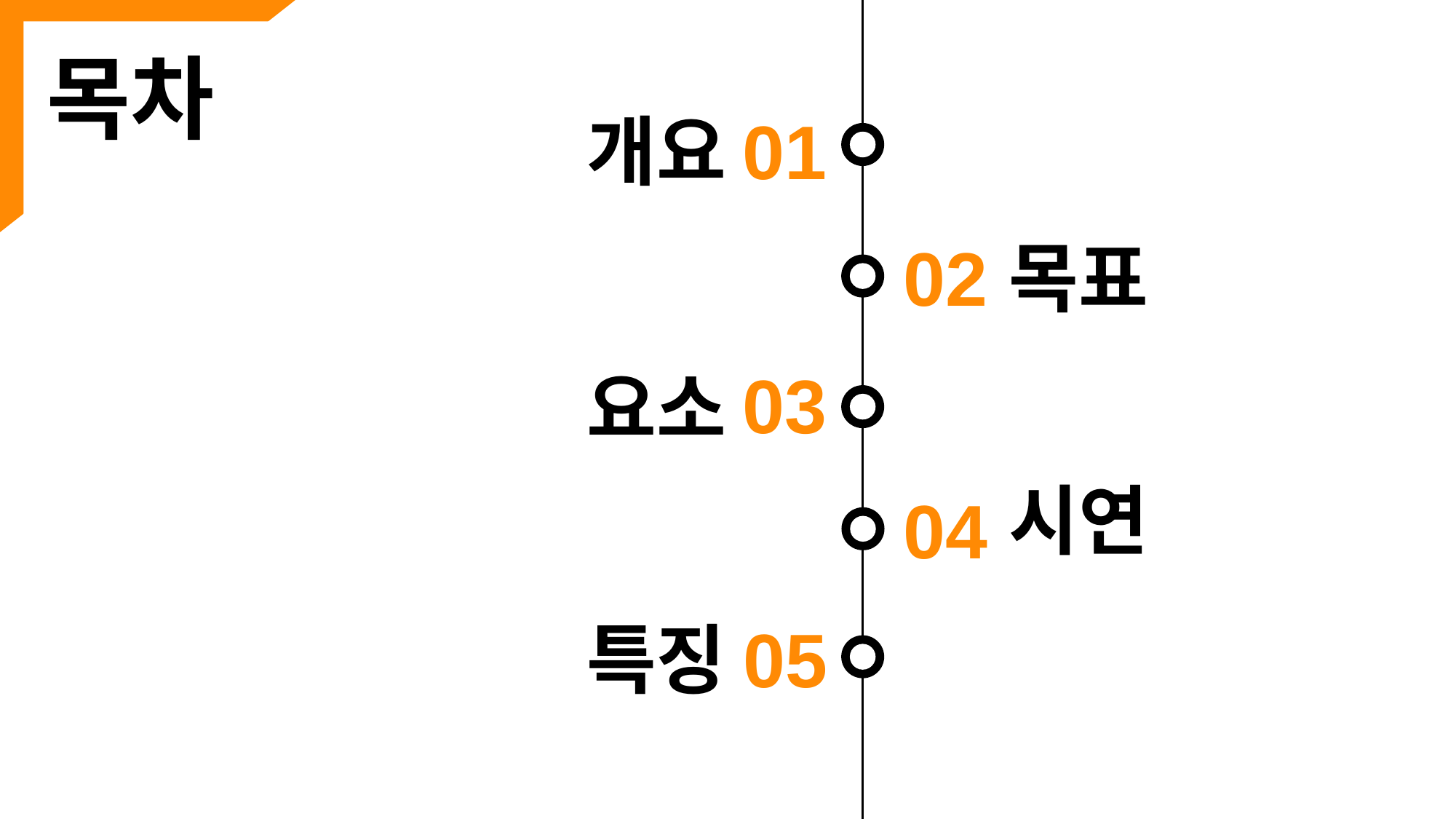

목차
개요
01

02
목표

03
요소

시연
04

특징
05